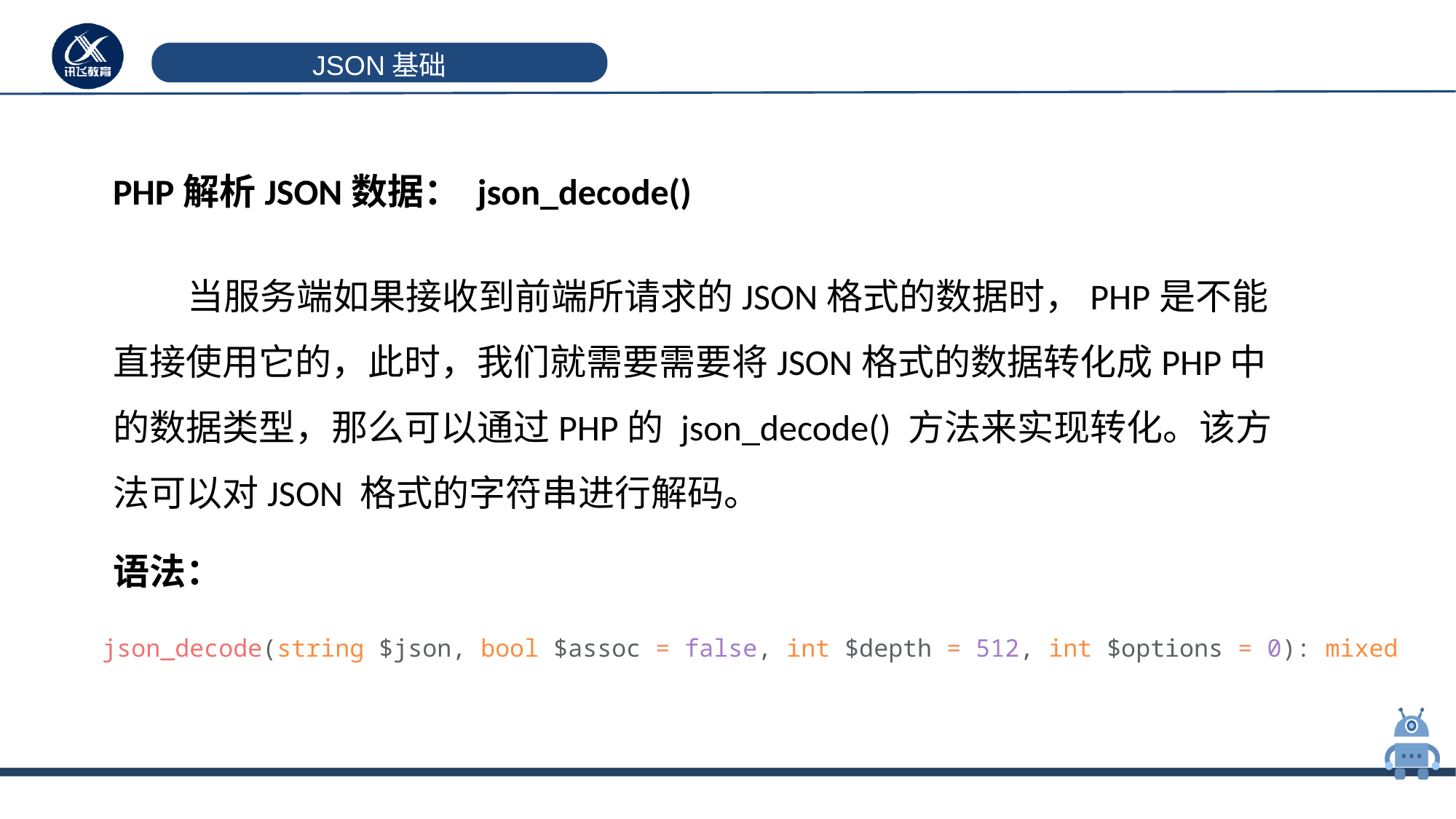

# JSON基础
PHP解析JSON数据： json_decode()
        当服务端如果接收到前端所请求的JSON格式的数据时，PHP是不能直接使用它的，此时，我们就需要需要将JSON格式的数据转化成PHP中的数据类型，那么可以通过PHP的 json_decode() 方法来实现转化。该方法可以对JSON 格式的字符串进行解码。
语法：
json_decode(string $json, bool $assoc = false, int $depth = 512, int $options = 0): mixed